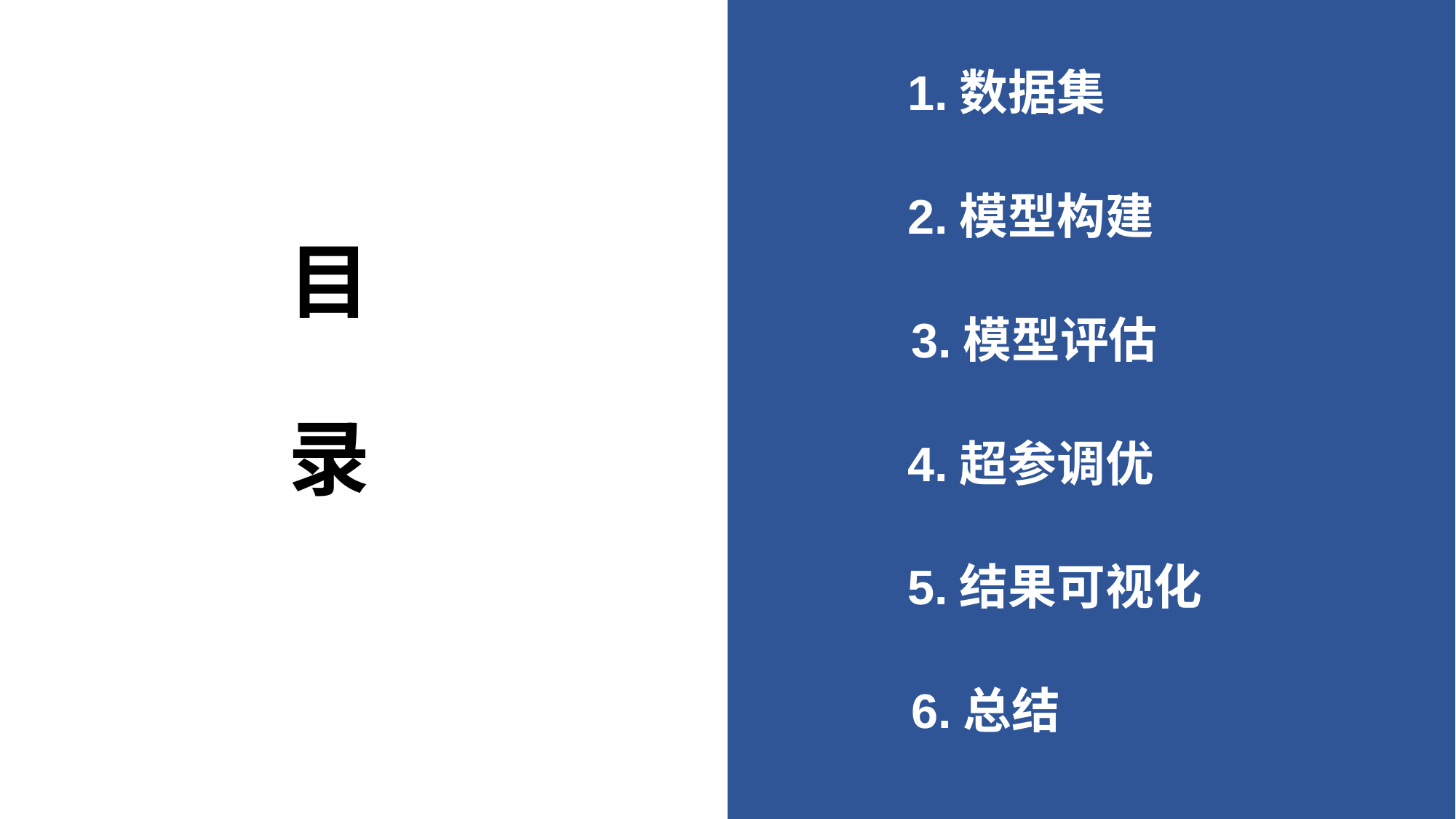

# 目 录
1.数据集
2.模型构建
3.模型评估
4.超参调优
5.结果可视化
6.总结